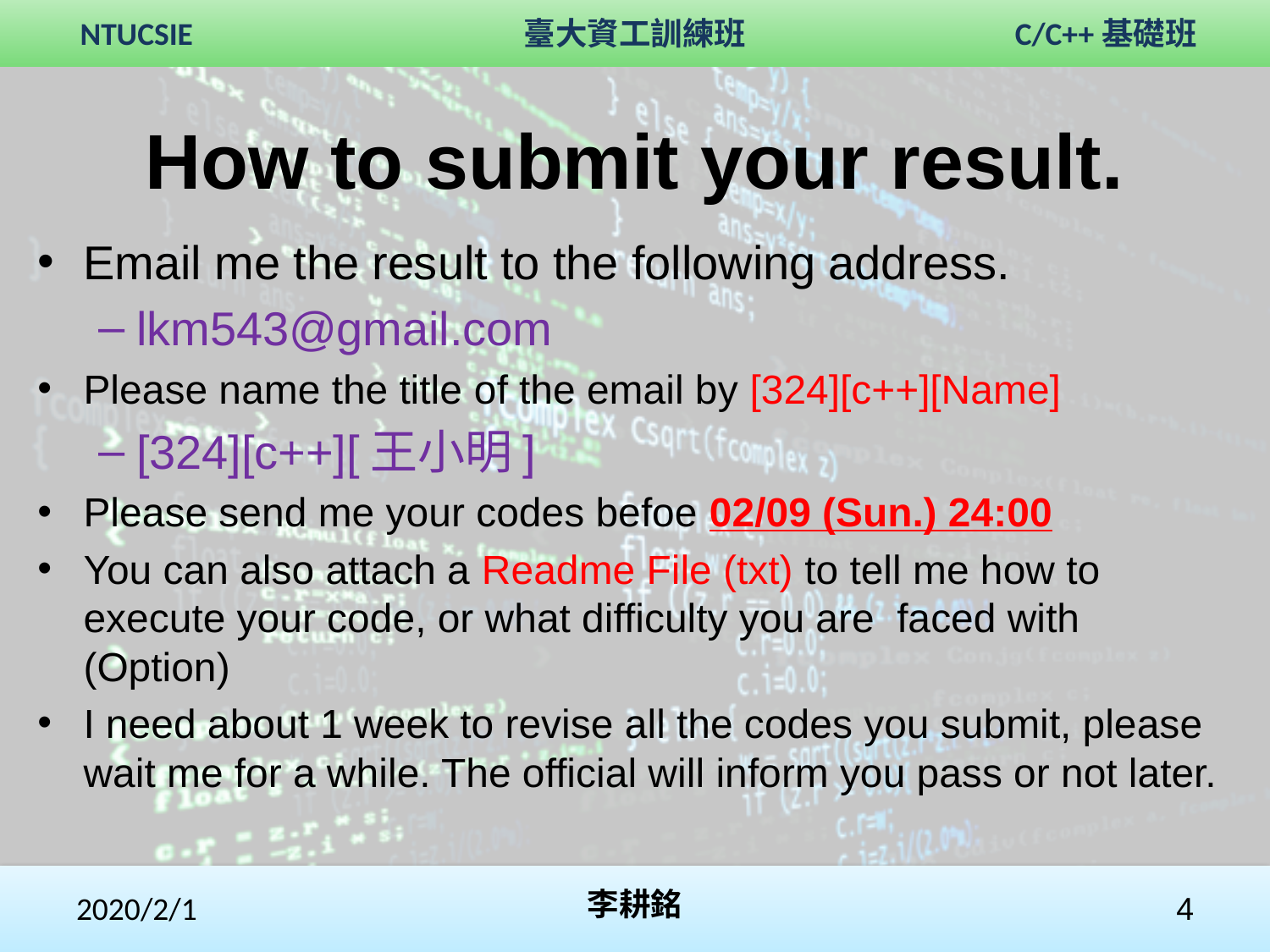

# How to submit your result.
Email me the result to the following address.
lkm543@gmail.com
Please name the title of the email by [324][c++][Name]
[324][c++][王小明]
Please send me your codes befoe 02/09 (Sun.) 24:00
You can also attach a Readme File (txt) to tell me how to execute your code, or what difficulty you are  faced with  (Option)
I need about 1 week to revise all the codes you submit, please wait me for a while. The official will inform you pass or not later.
2020/2/1
李耕銘
4